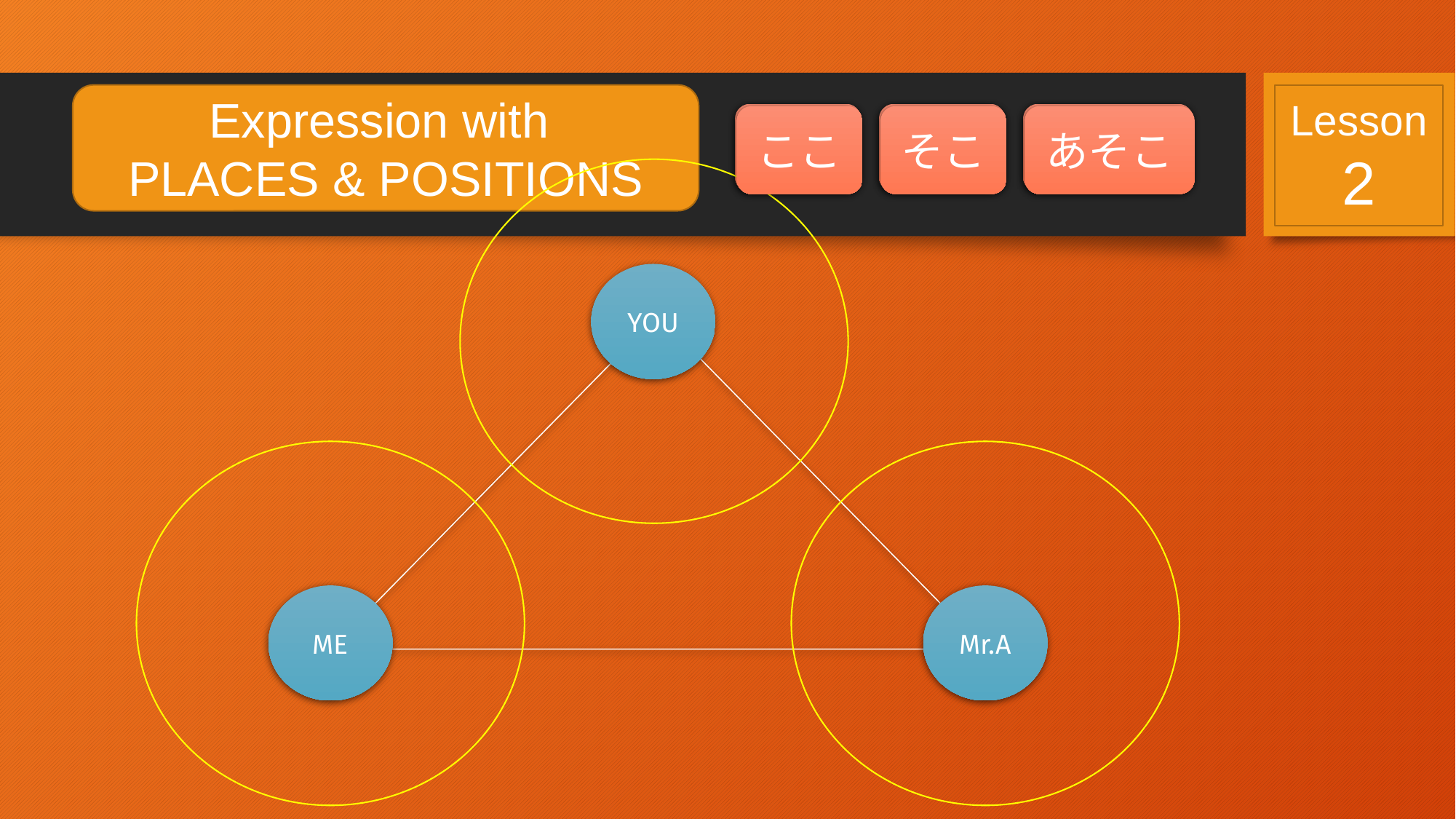

Expression with
PLACES & POSITIONS
Lesson 2
ここ
そこ
あそこ
ここ
そこ
あそこ

YOU

ME
Mr.A